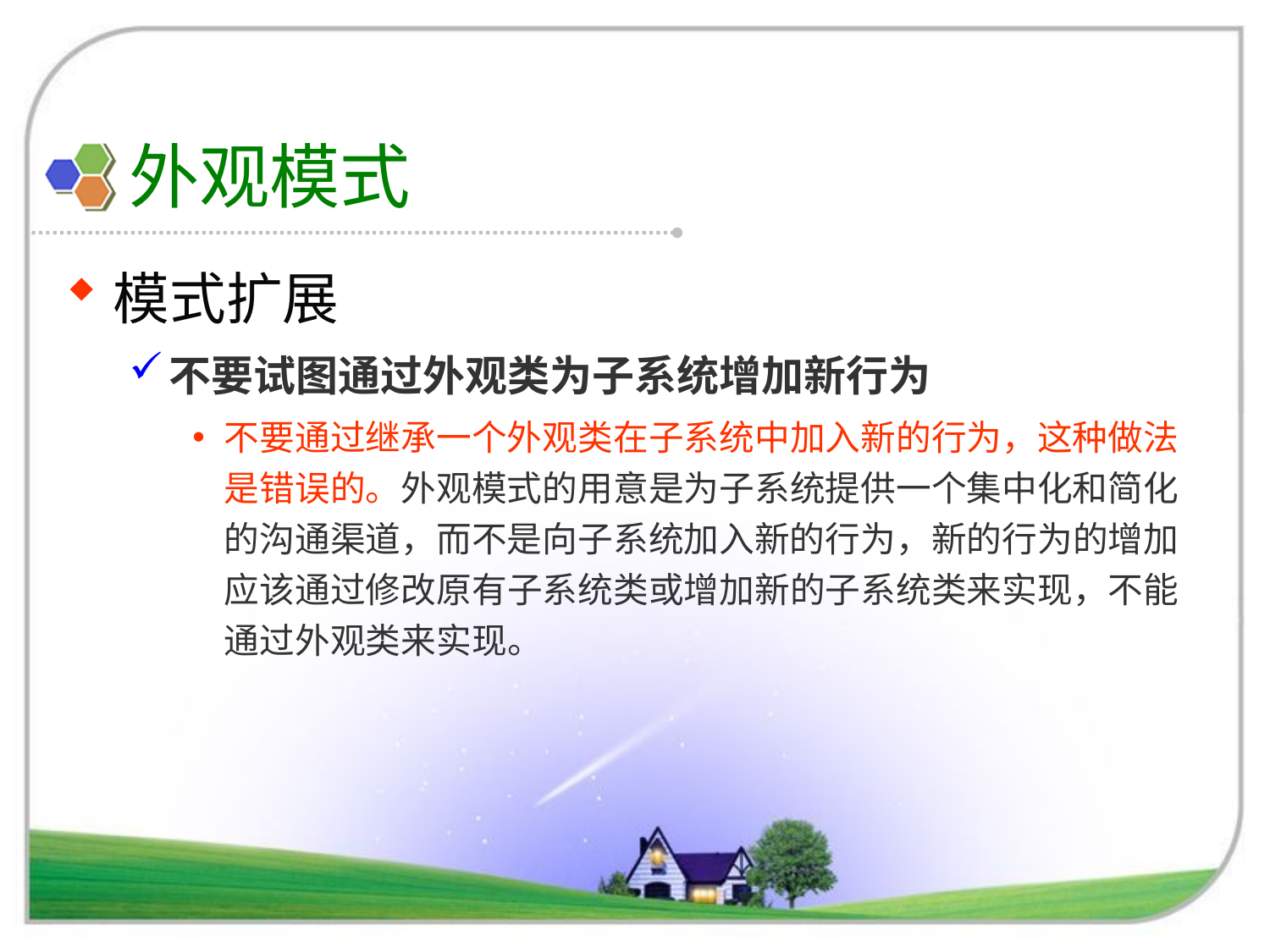

# 外观模式
模式扩展
不要试图通过外观类为子系统增加新行为
不要通过继承一个外观类在子系统中加入新的行为，这种做法是错误的。外观模式的用意是为子系统提供一个集中化和简化的沟通渠道，而不是向子系统加入新的行为，新的行为的增加应该通过修改原有子系统类或增加新的子系统类来实现，不能通过外观类来实现。